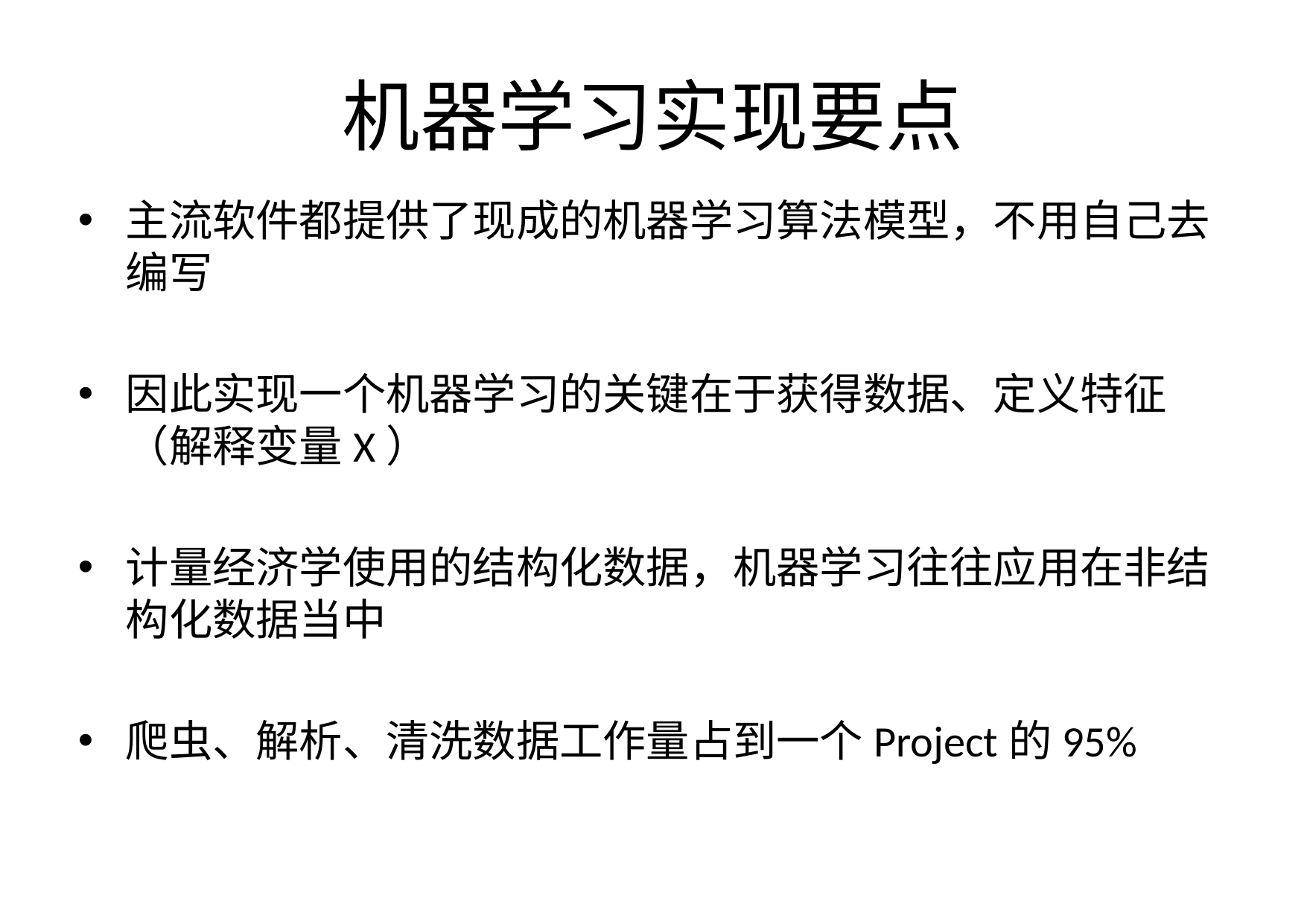

# 机器学习实现要点
主流软件都提供了现成的机器学习算法模型，不用自己去编写

因此实现一个机器学习的关键在于获得数据、定义特征（解释变量X）

计量经济学使用的结构化数据，机器学习往往应用在非结构化数据当中

爬虫、解析、清洗数据工作量占到一个Project的95%